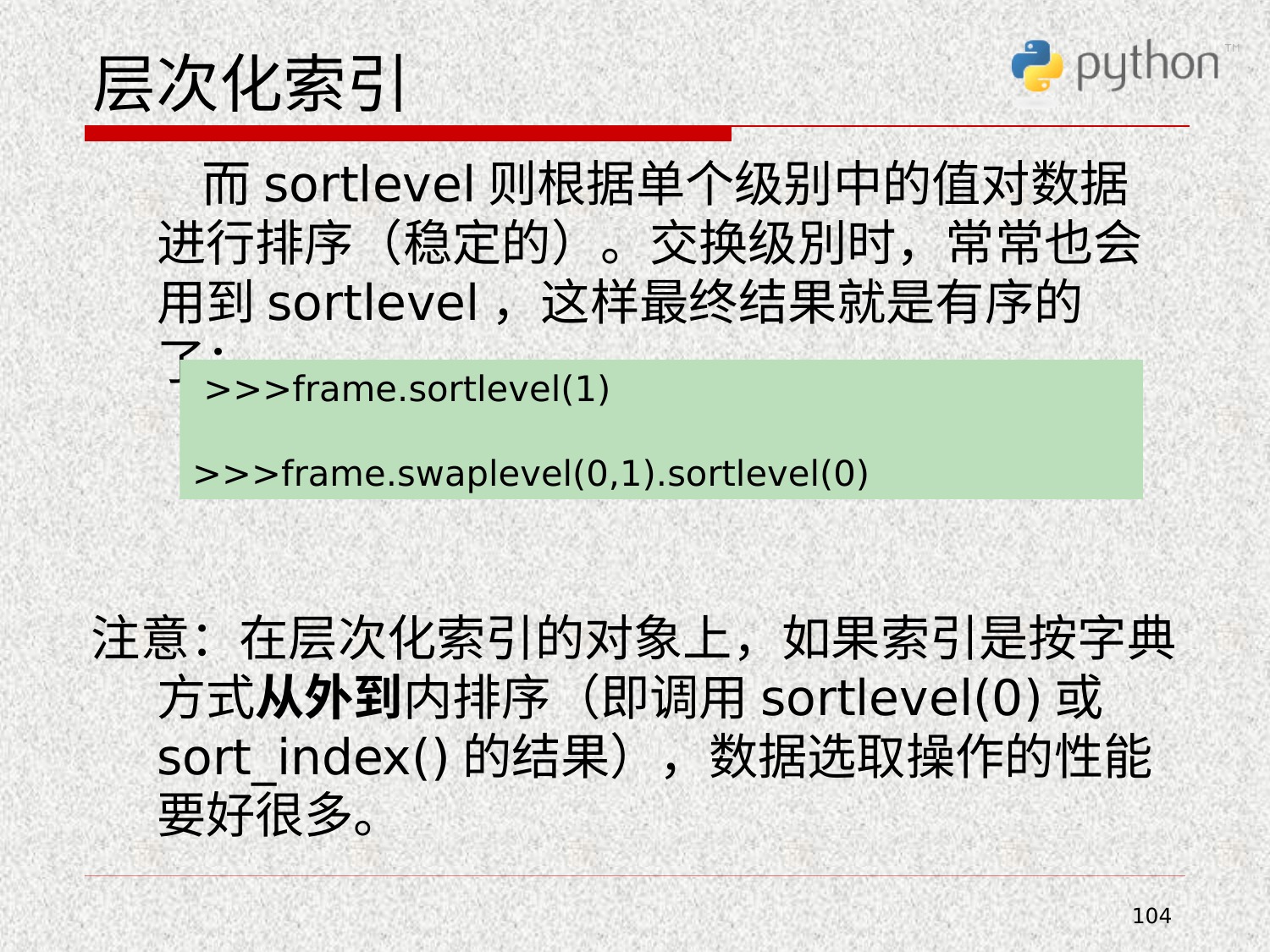

# 层次化索引
         而sortlevel则根据单个级别中的值对数据进行排序（稳定的）。交换级別时，常常也会 用到sortlevel，这样最终结果就是有序的了：

注意：在层次化索引的对象上，如果索引是按字典方式从外到内排序（即调用sortlevel(0)或 sort_index()的结果），数据选取操作的性能要好很多。

 >>>frame.sortlevel(1)

>>>frame.swaplevel(0,1).sortlevel(0)
104